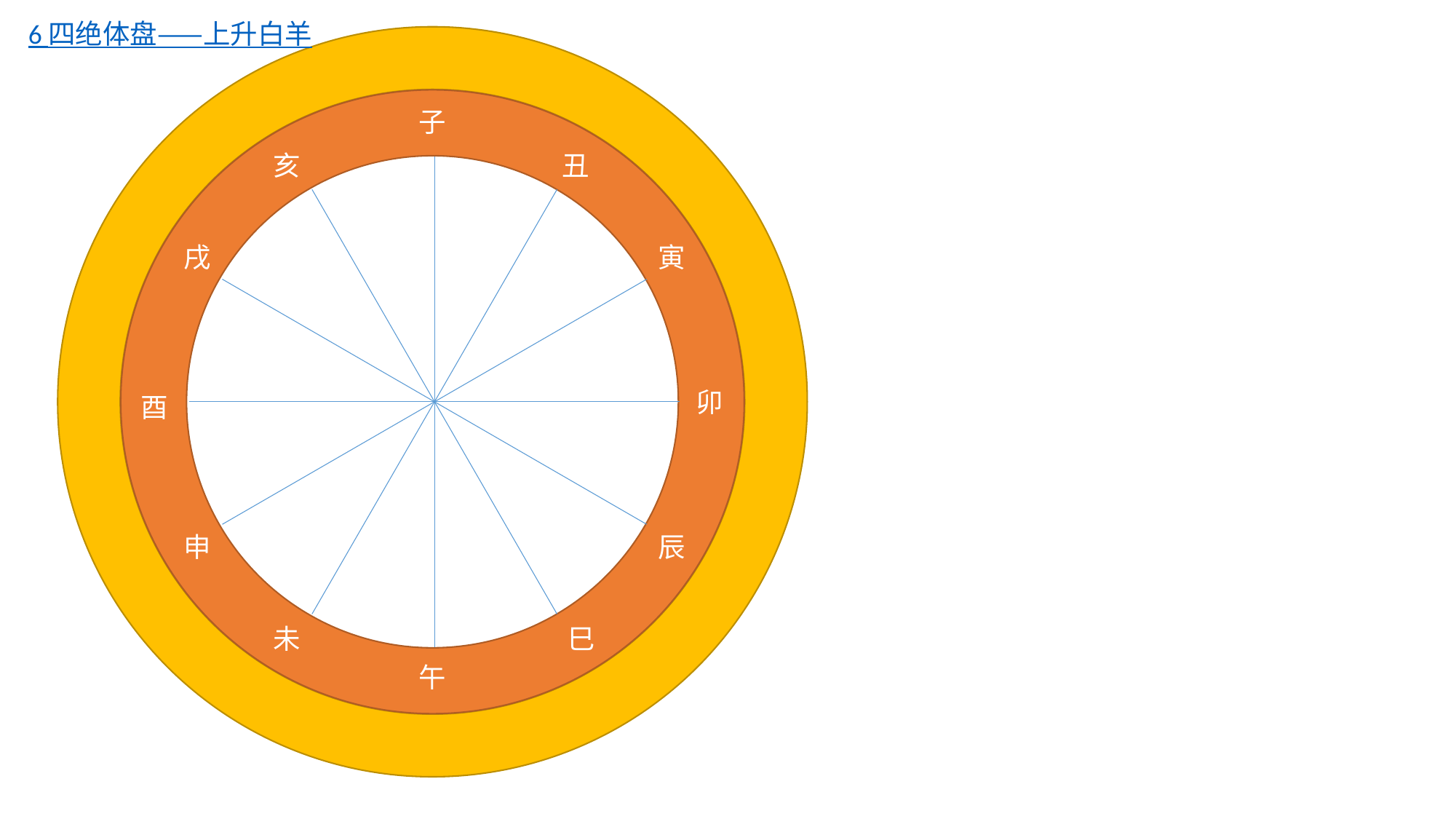

6 四绝体盘——上升白羊

子
亥
丑
戌
寅
卯
酉
申
辰
巳
未
午